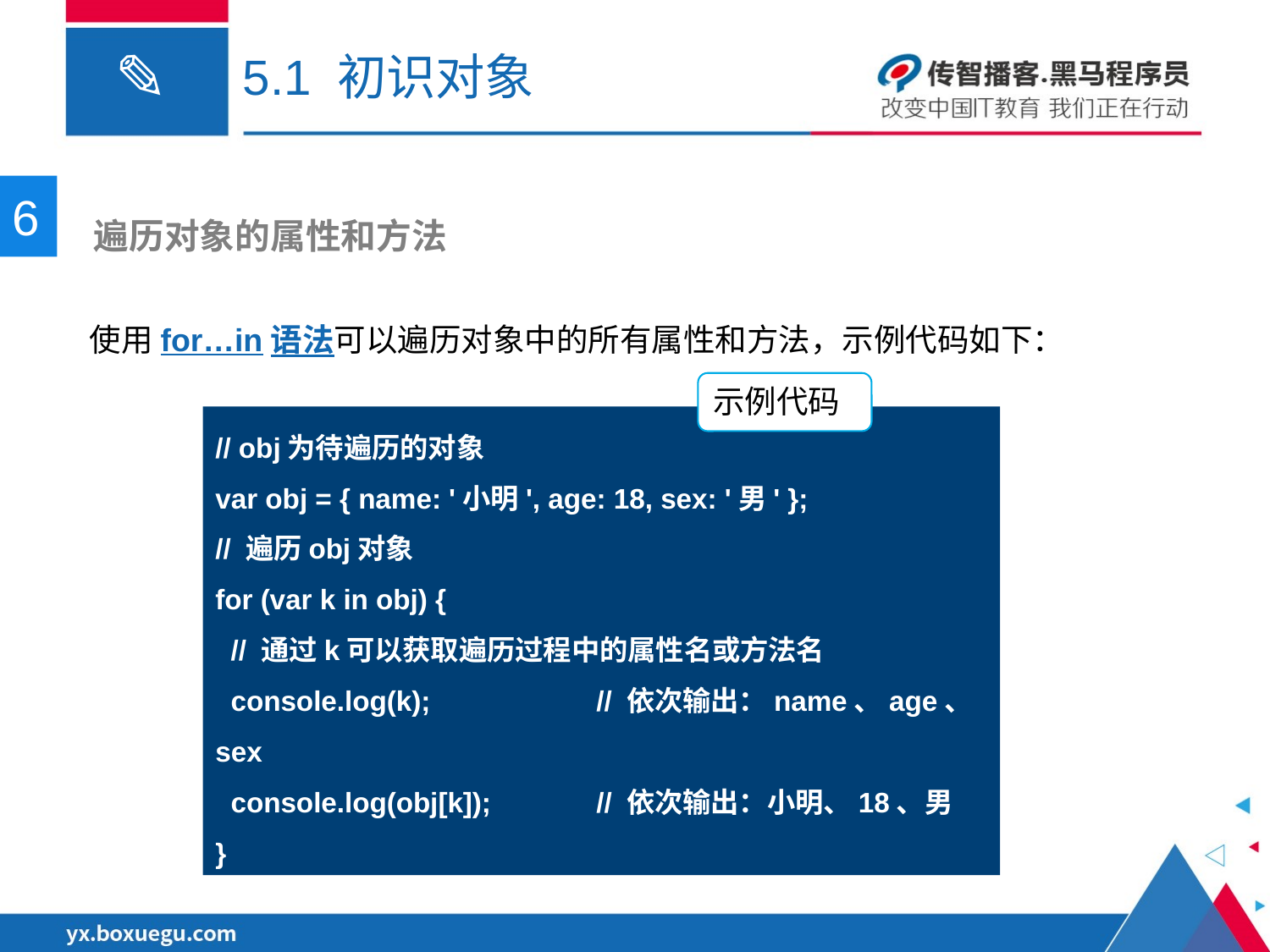

# 5.1 初识对象

6
  遍历对象的属性和方法
使用for…in语法可以遍历对象中的所有属性和方法，示例代码如下：
示例代码
// obj为待遍历的对象
var obj = { name: '小明', age: 18, sex: '男' };
// 遍历obj对象
for (var k in obj) {
  // 通过k可以获取遍历过程中的属性名或方法名
  console.log(k);		// 依次输出：name、age、sex
  console.log(obj[k]);	// 依次输出：小明、18、男
}